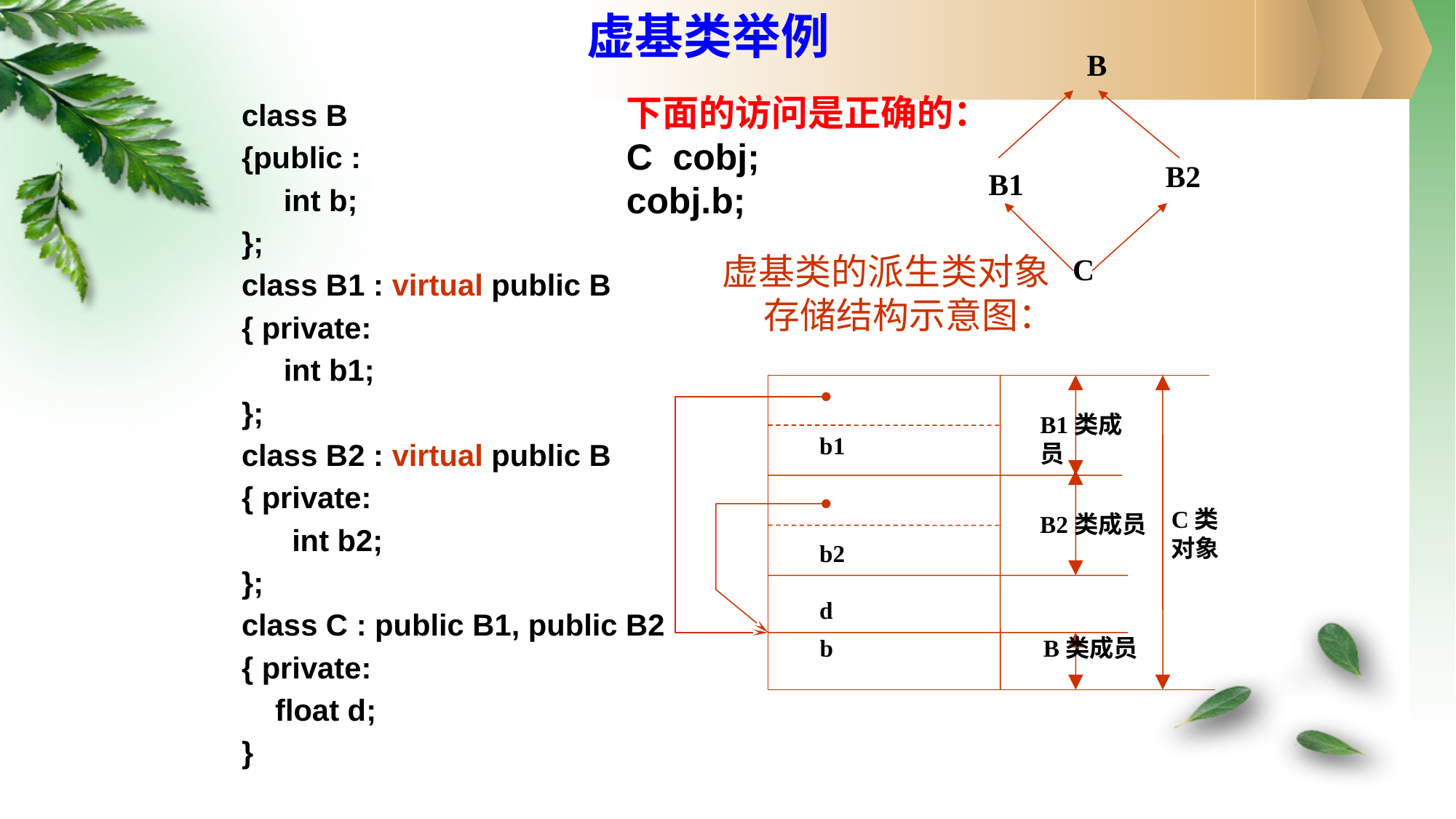

# 虚基类举例
B

B2
B1

C
下面的访问是正确的：
C  cobj;
cobj.b;
class B
{public :
     int b;
};
class B1 : virtual public B
{ private:
     int b1;
};
class B2 : virtual public B
{ private:
      int b2;
};
class C : public B1, public B2
{ private:
    float d;
}
虚基类的派生类对象存储结构示意图：

B1类成员

b1

C类
对象

B2类成员

b2

d
b
B类成员